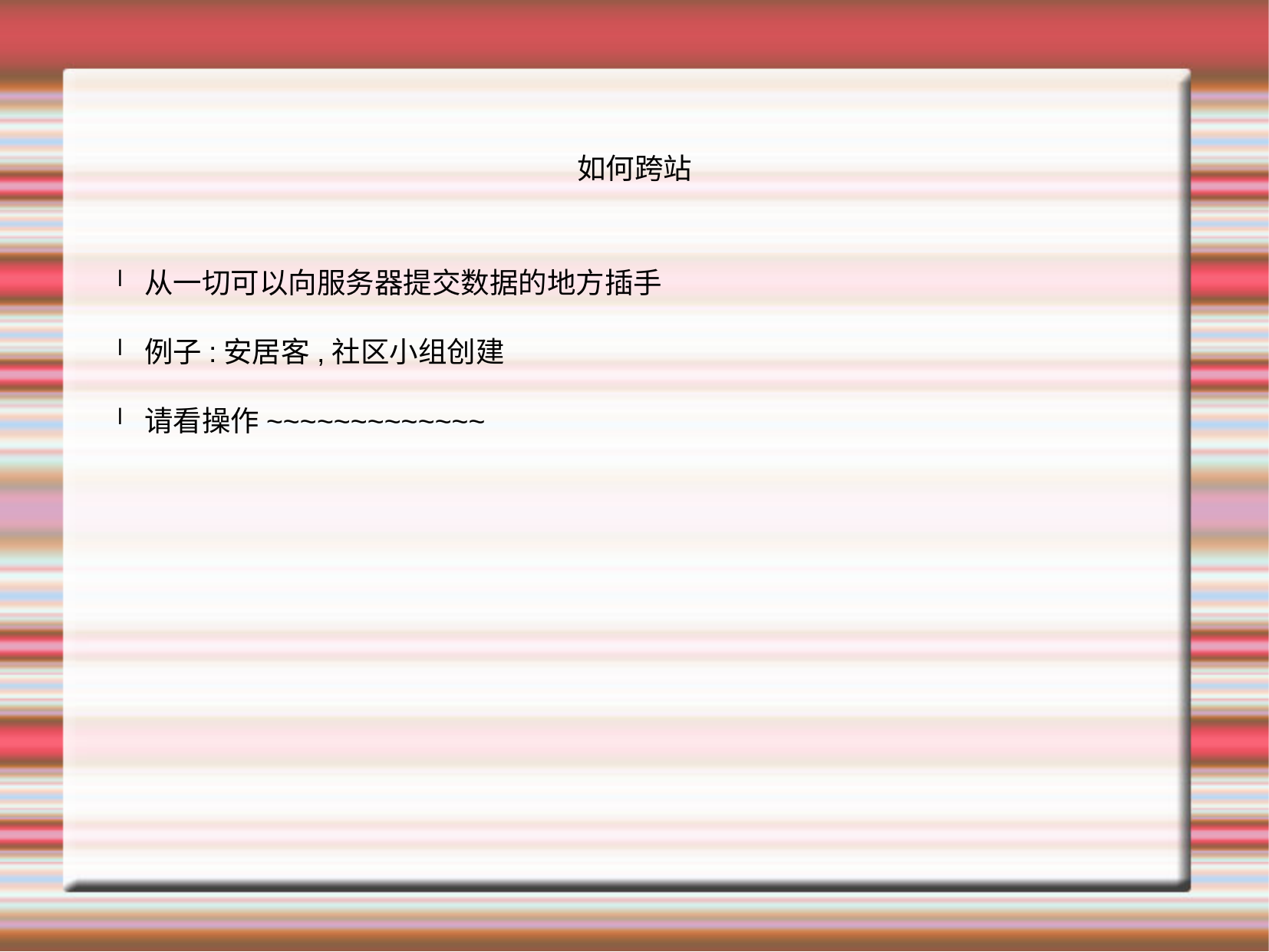

如何跨站
从一切可以向服务器提交数据的地方插手

例子:安居客,社区小组创建

请看操作~~~~~~~~~~~~~